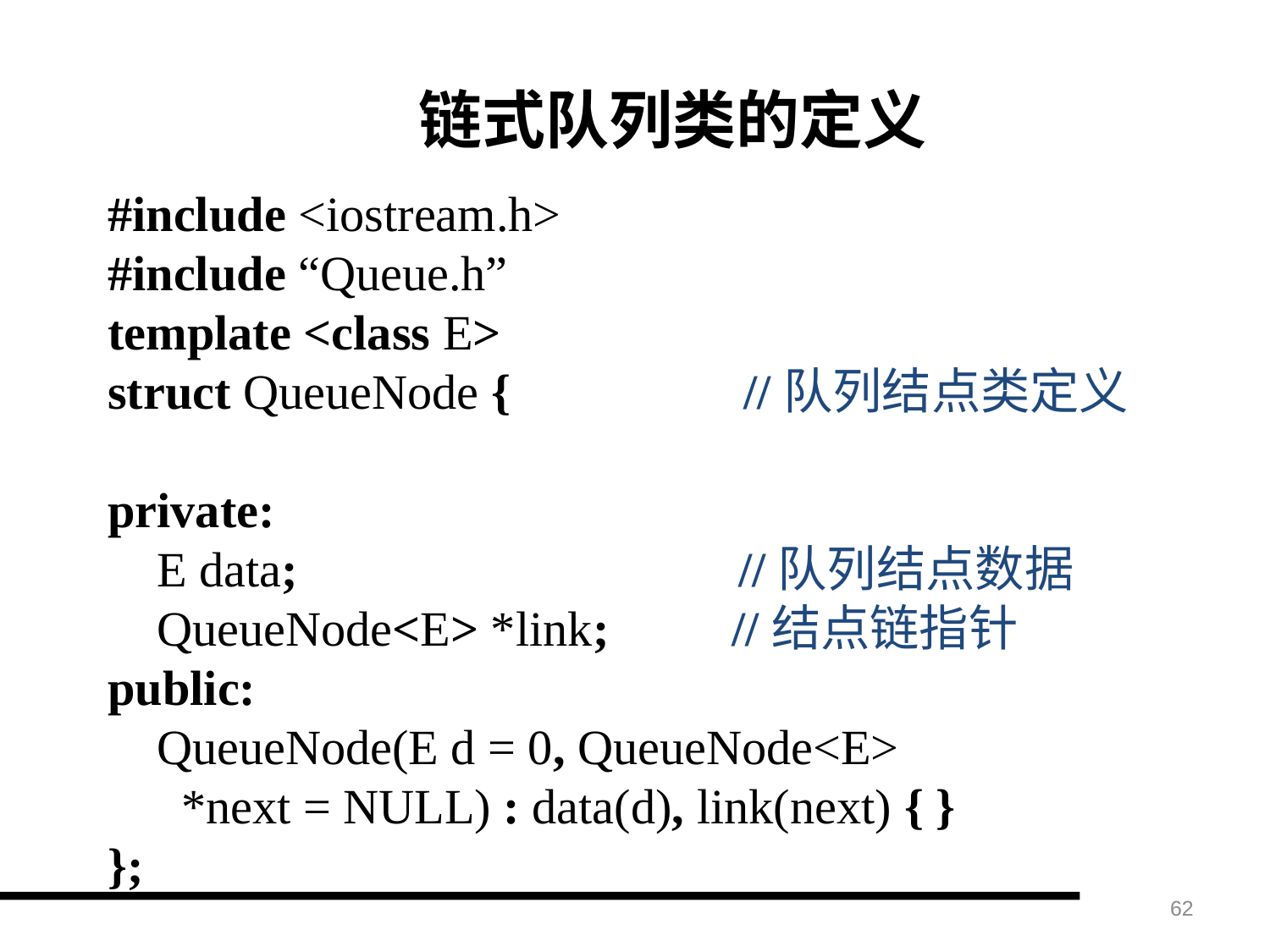

# 链式队列类的定义
#include <iostream.h>
#include “Queue.h”
template <class E>
struct QueueNode {                   //队列结点类定义
private:
    E data;			          //队列结点数据
    QueueNode<E> *link;          //结点链指针
public:
    QueueNode(E d = 0, QueueNode<E>
      *next = NULL) : data(d), link(next) { }
};
62